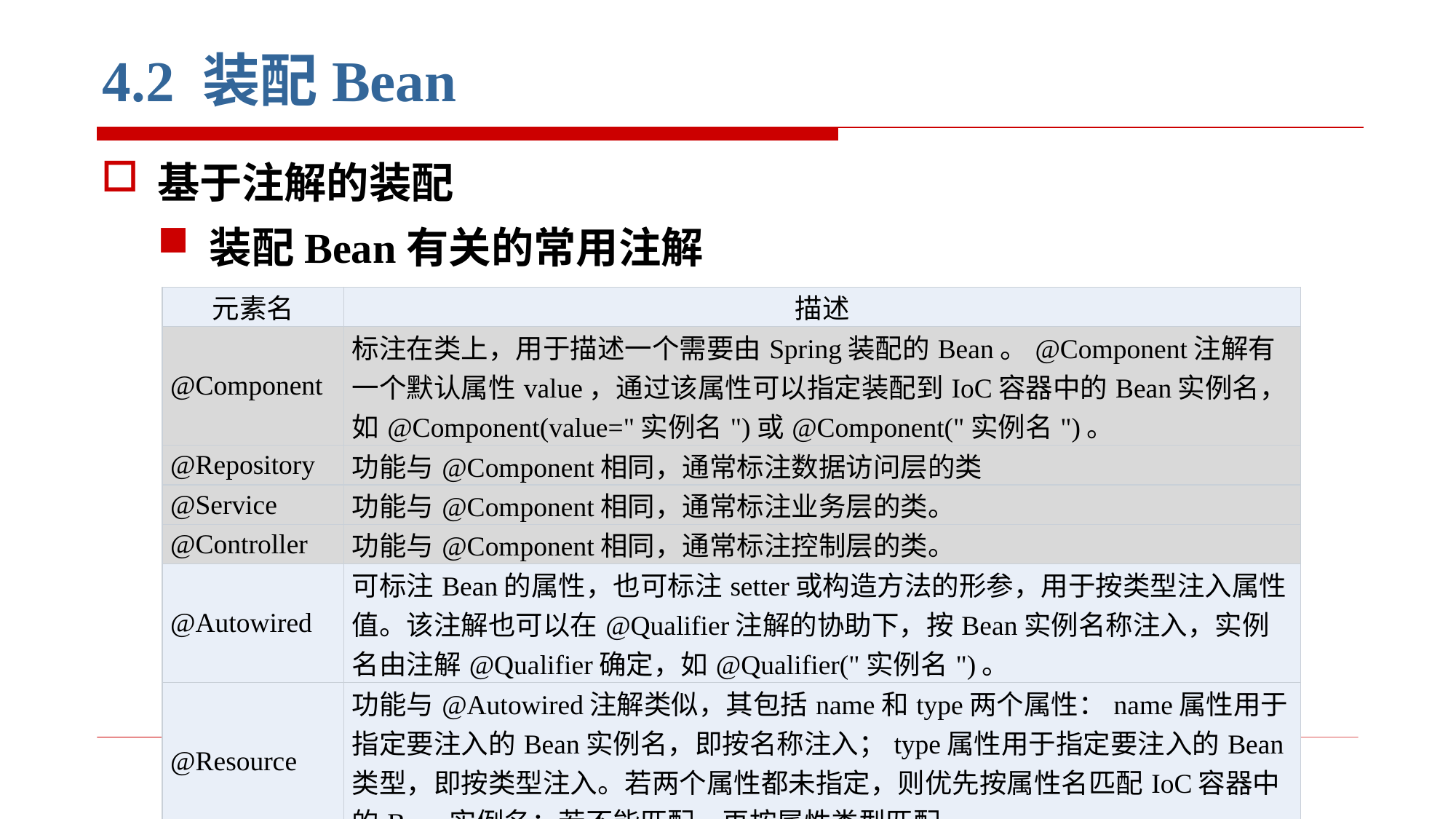

# 4.2 装配Bean
基于注解的装配
装配Bean有关的常用注解
| 元素名 | 描述 |
| --- | --- |
| @Component | 标注在类上，用于描述一个需要由Spring装配的Bean。@Component注解有一个默认属性value，通过该属性可以指定装配到IoC容器中的Bean实例名，如@Component(value="实例名")或@Component("实例名")。 |
| @Repository | 功能与@Component相同，通常标注数据访问层的类 |
| @Service | 功能与@Component相同，通常标注业务层的类。 |
| @Controller | 功能与@Component相同，通常标注控制层的类。 |
| @Autowired | 可标注Bean的属性，也可标注setter或构造方法的形参，用于按类型注入属性值。该注解也可以在@Qualifier注解的协助下，按Bean实例名称注入，实例名由注解@Qualifier确定，如@Qualifier("实例名")。 |
| @Resource | 功能与@Autowired注解类似，其包括name和type两个属性：name属性用于指定要注入的Bean实例名，即按名称注入；type属性用于指定要注入的Bean类型，即按类型注入。若两个属性都未指定，则优先按属性名匹配IoC容器中的Bean实例名；若不能匹配，再按属性类型匹配。 |
13